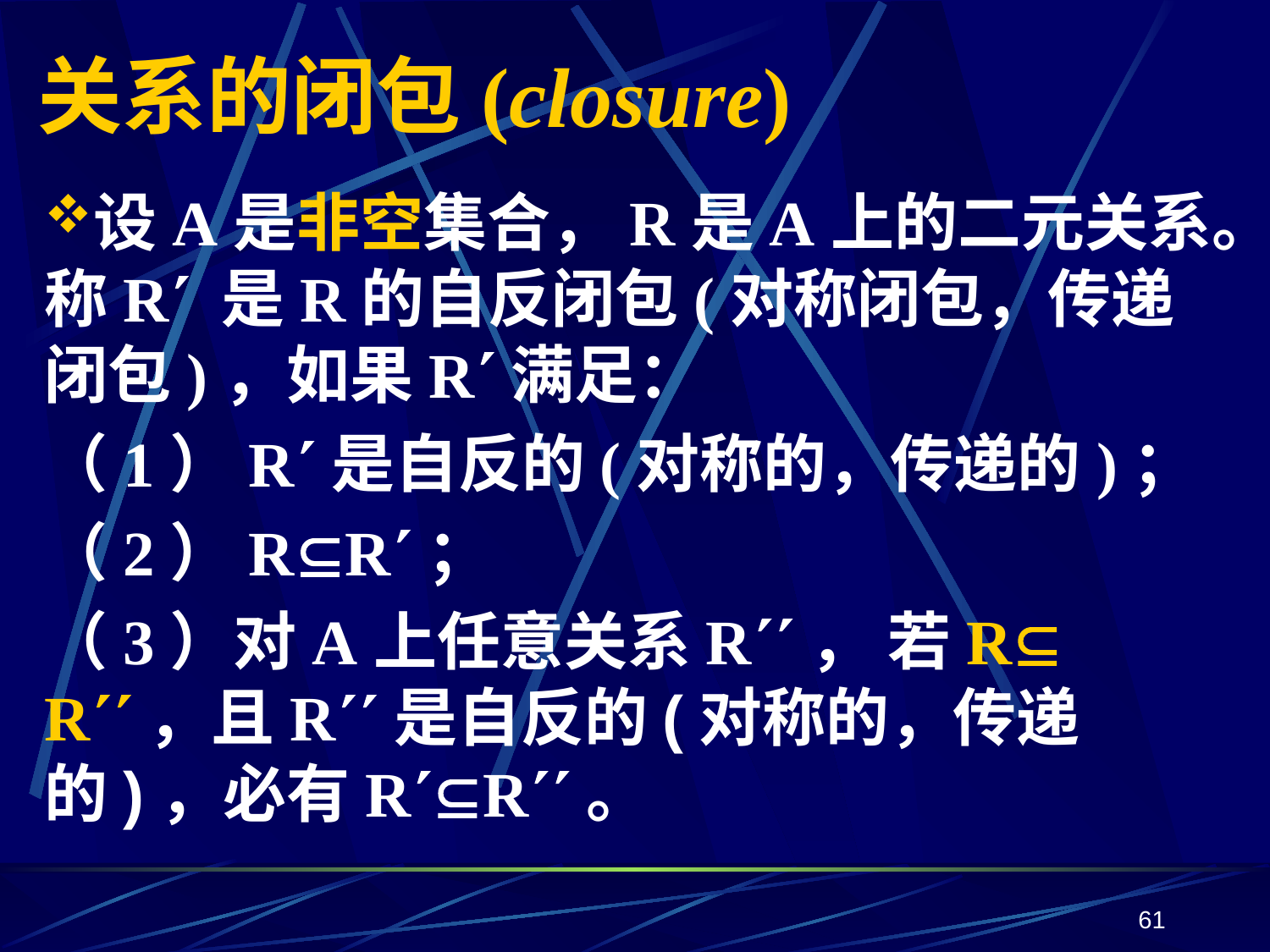

# 关系的闭包(closure)
设A是非空集合，R是A上的二元关系。称R′ 是R的自反闭包(对称闭包，传递闭包)，如果R′满足：
（1）R′是自反的(对称的，传递的)；
（2）R⊆R′；
（3）对A上任意关系R′′， 若R⊆ R′′，且R′′是自反的(对称的，传递的)，必有R′⊆R′′。
61